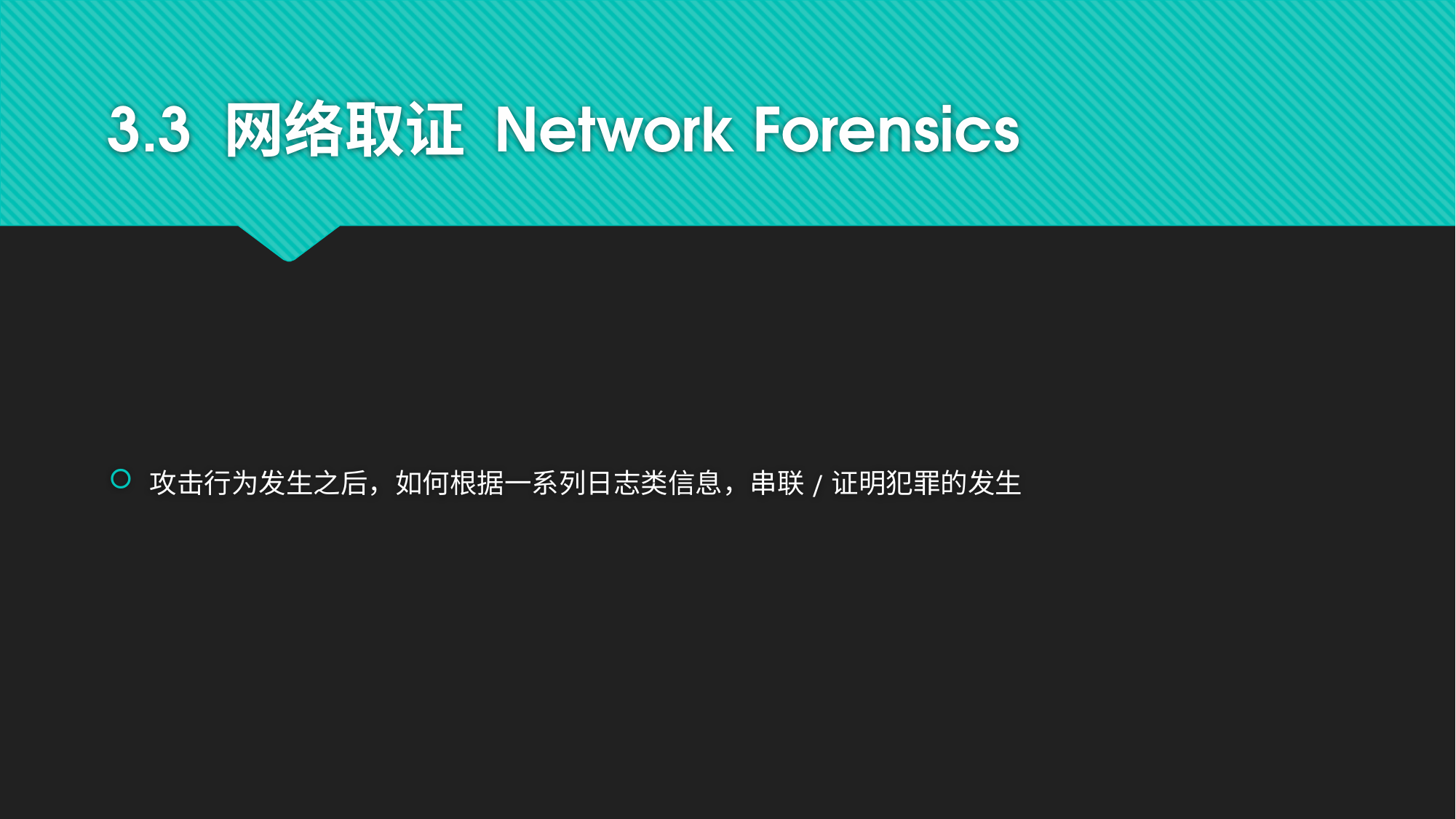

# 3.3 网络取证 Network Forensics
攻击行为发生之后，如何根据一系列日志类信息，串联/证明犯罪的发生